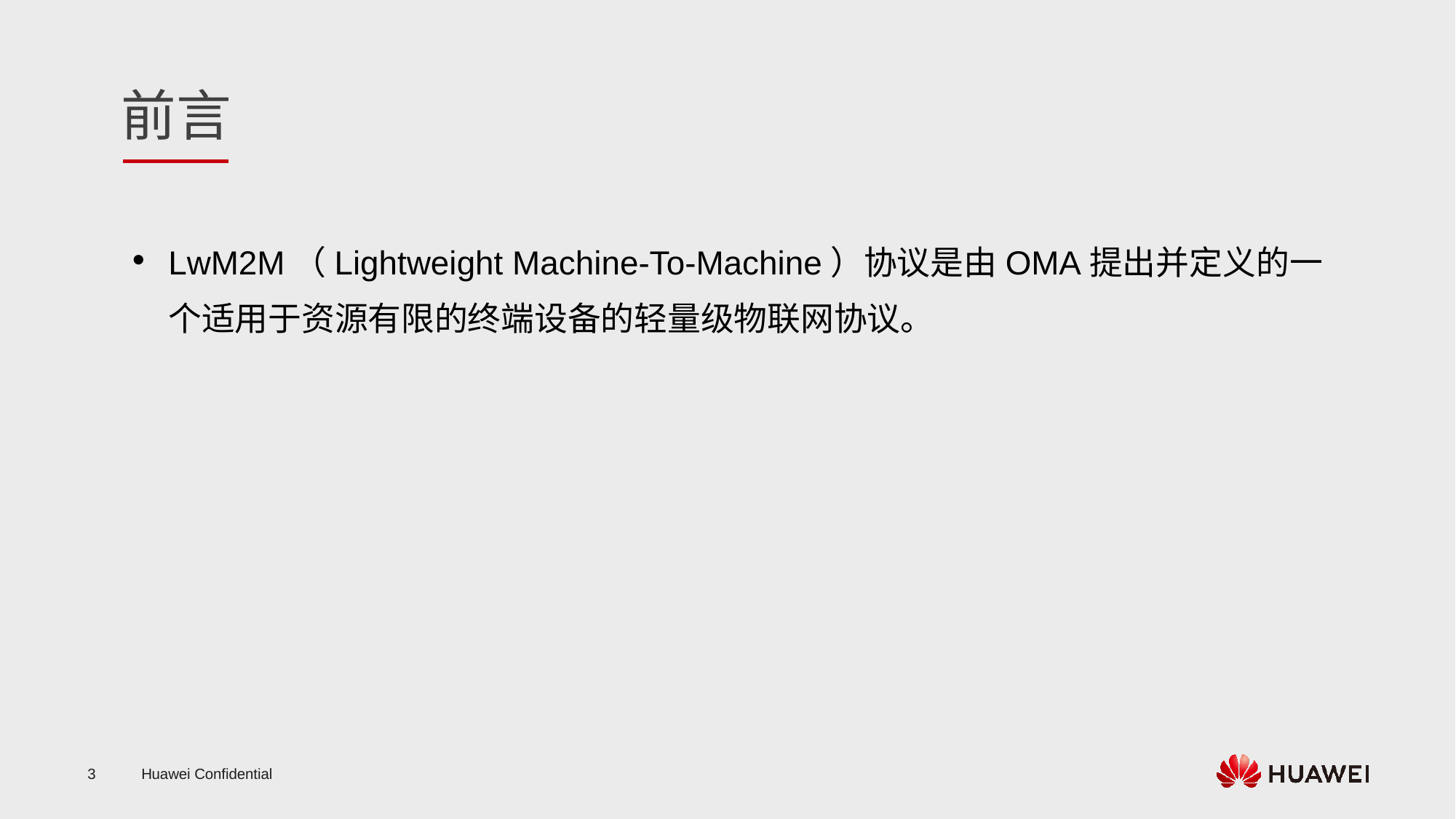

LwM2M（Lightweight Machine-To-Machine）协议是由OMA提出并定义的一个适用于资源有限的终端设备的轻量级物联网协议。